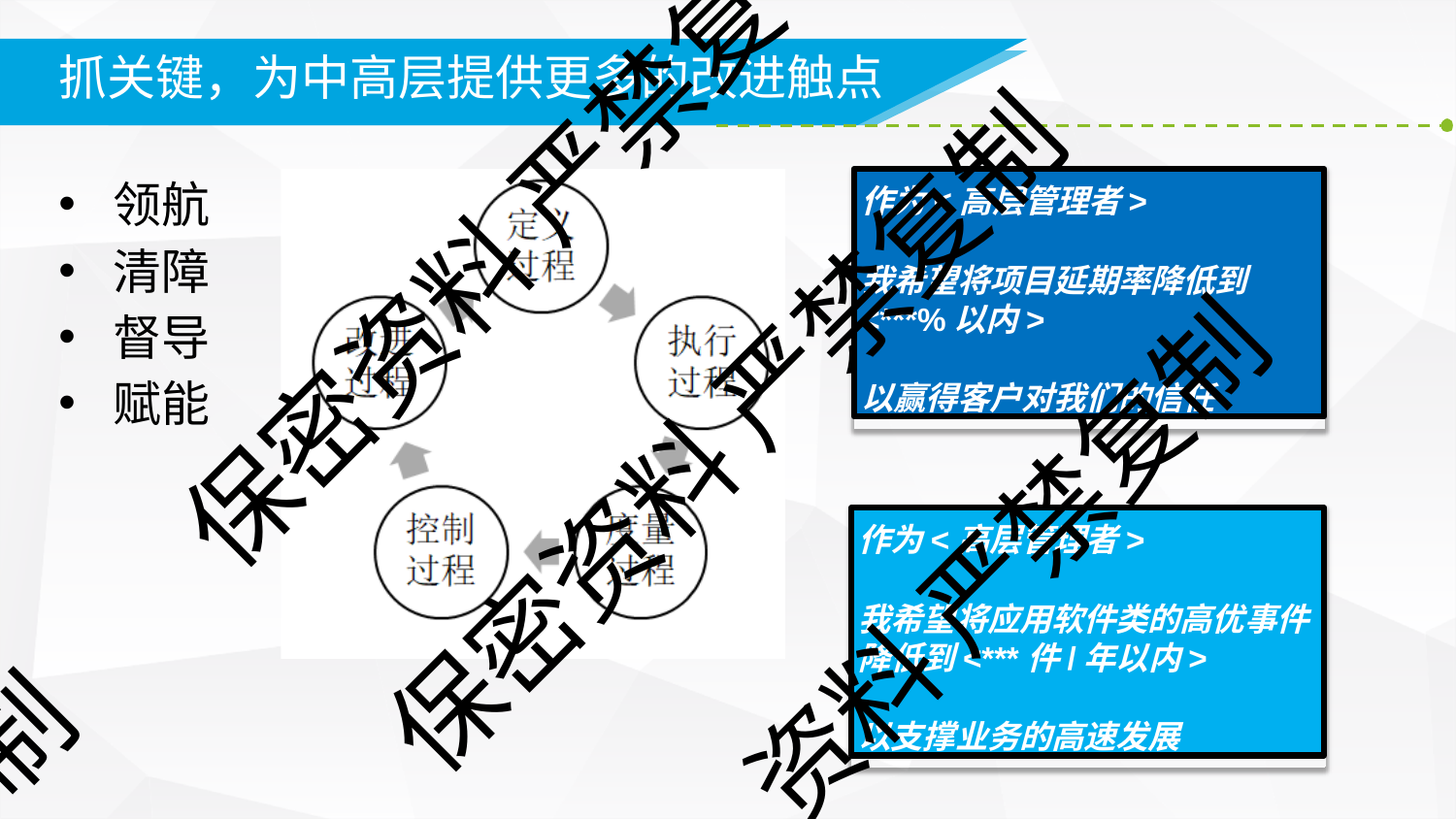

# 抓关键，为中高层提供更多的改进触点

领航
清障
督导
赋能
作为<高层管理者>

我希望将项目延期率降低到
<***%以内>

以赢得客户对我们的信任

保密资料 严禁复
保密资料 严禁复制
资料 严禁复制

作为<高层管理者>

我希望将应用软件类的高优事件 降低到<***件/年以内>

以支撑业务的高速发展

制